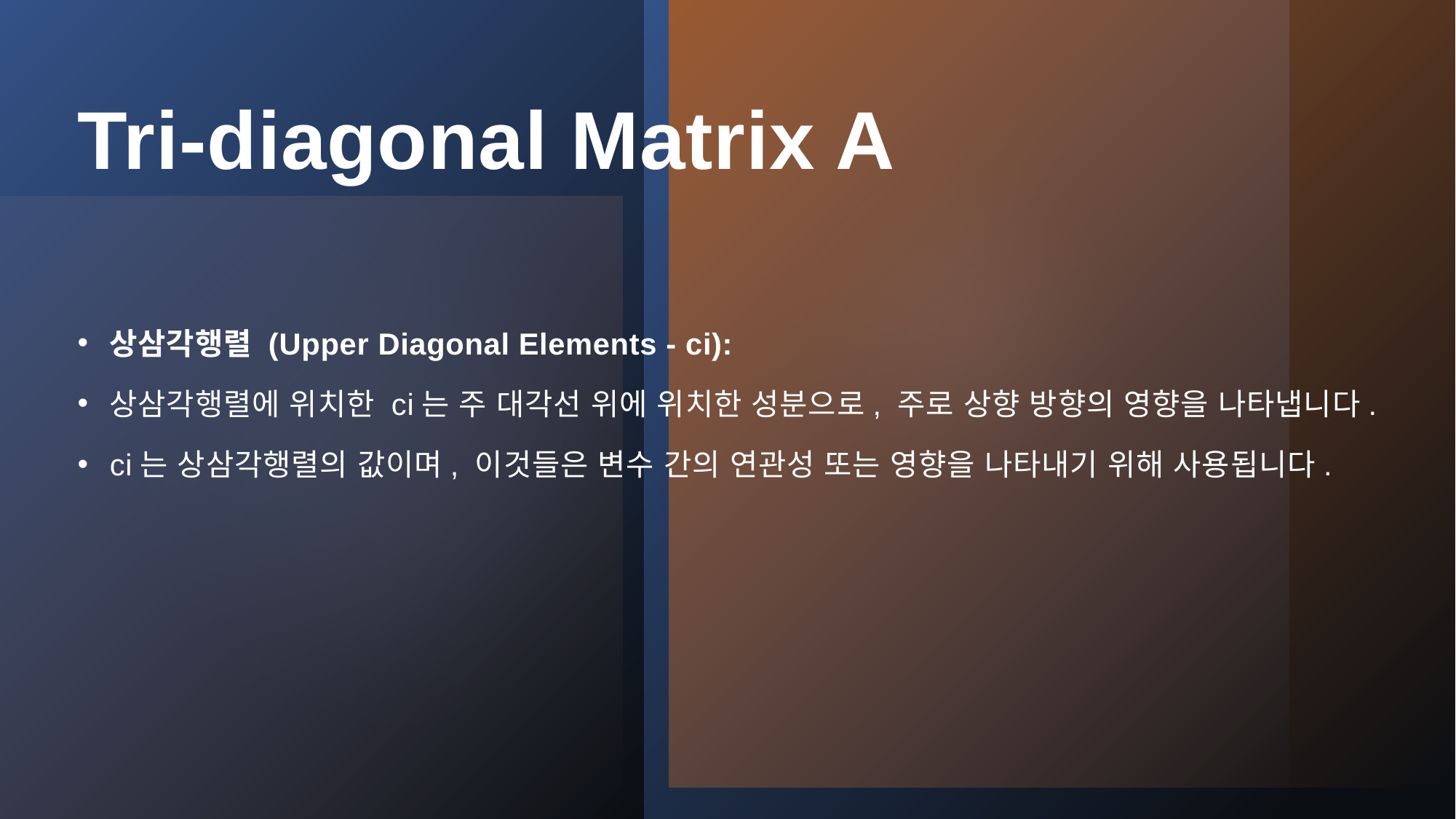

# Tri-diagonal Matrix A
상삼각행렬 (Upper Diagonal Elements - ci):
상삼각행렬에 위치한 ci는 주 대각선 위에 위치한 성분으로, 주로 상향 방향의 영향을 나타냅니다.
ci는 상삼각행렬의 값이며, 이것들은 변수 간의 연관성 또는 영향을 나타내기 위해 사용됩니다.